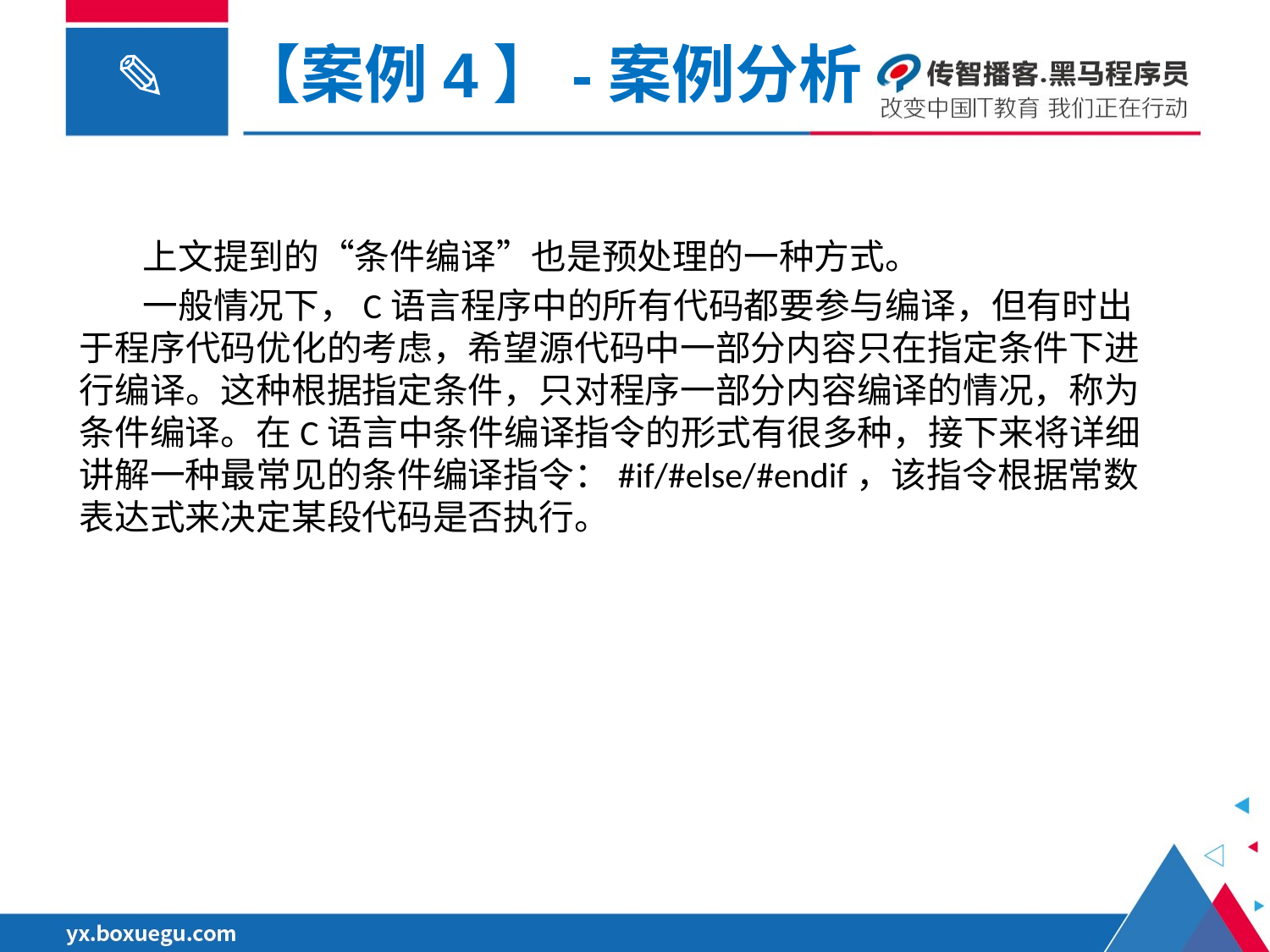

【案例4】-案例分析
       上文提到的“条件编译”也是预处理的一种方式。
       一般情况下，C语言程序中的所有代码都要参与编译，但有时出于程序代码优化的考虑，希望源代码中一部分内容只在指定条件下进行编译。这种根据指定条件，只对程序一部分内容编译的情况，称为条件编译。在C语言中条件编译指令的形式有很多种，接下来将详细讲解一种最常见的条件编译指令：#if/#else/#endif，该指令根据常数表达式来决定某段代码是否执行。